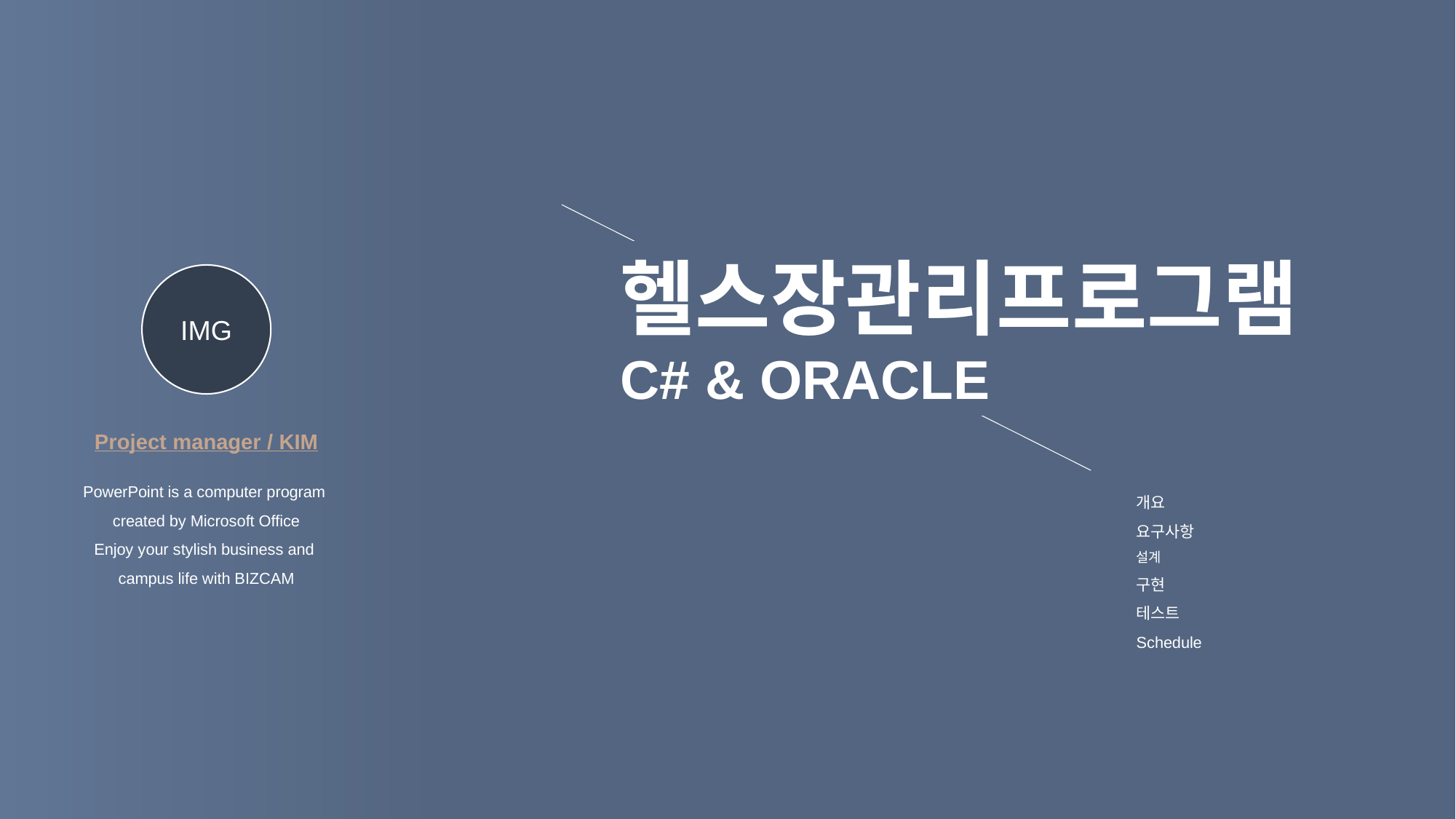

헬스장관리프로그램 C# & ORACLE
IMG
Project manager / KIM
PowerPoint is a computer program
created by Microsoft Office
Enjoy your stylish business and
campus life with BIZCAM
개요
요구사항
설계
구현
테스트
Schedule